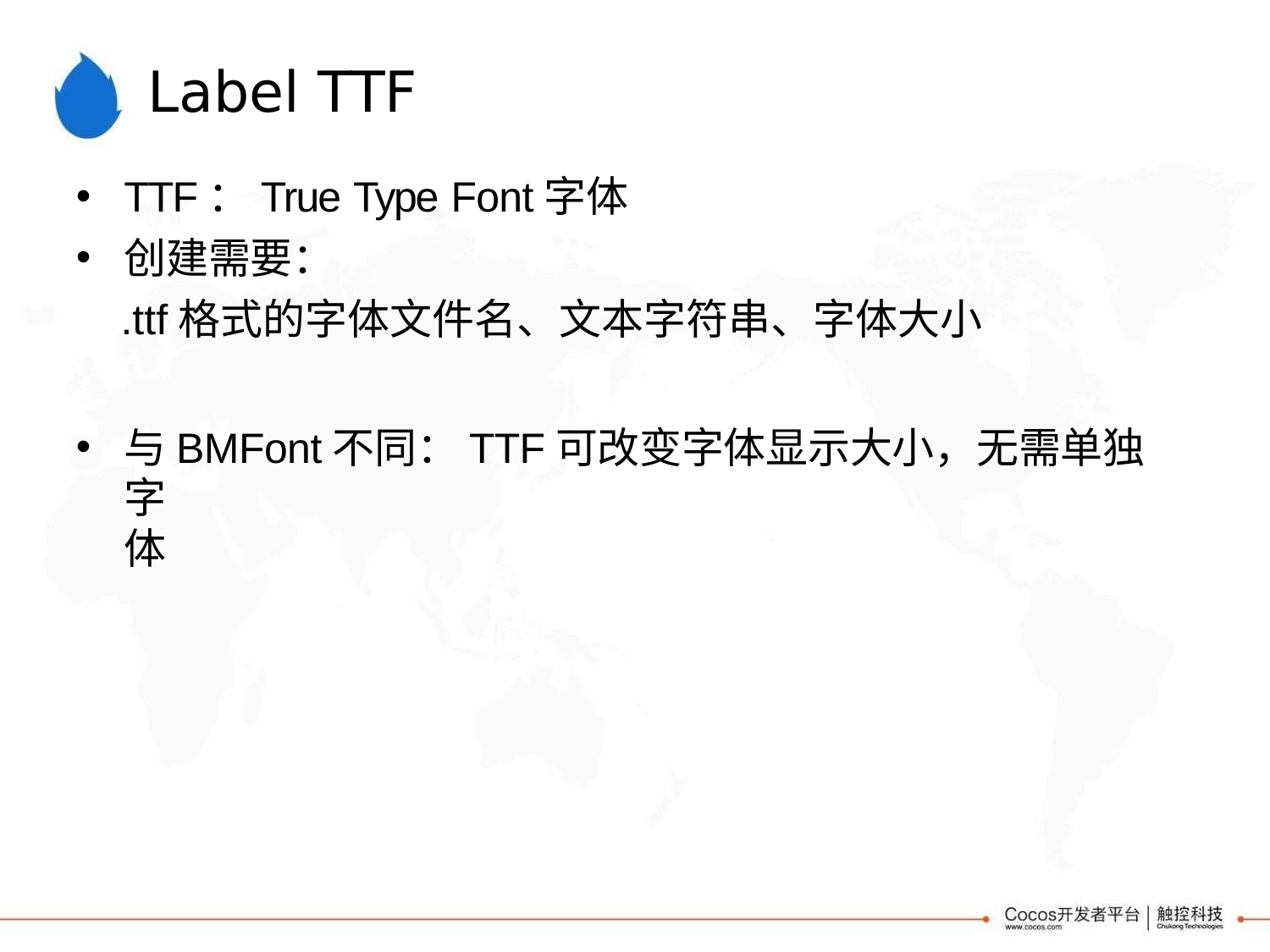

# Label TTF
TTF：True Type Font字体
创建需要：
.ttf格式的字体文件名、文本字符串、字体大小

与BMFont不同：TTF可改变字体显示大小，无需单独字
体